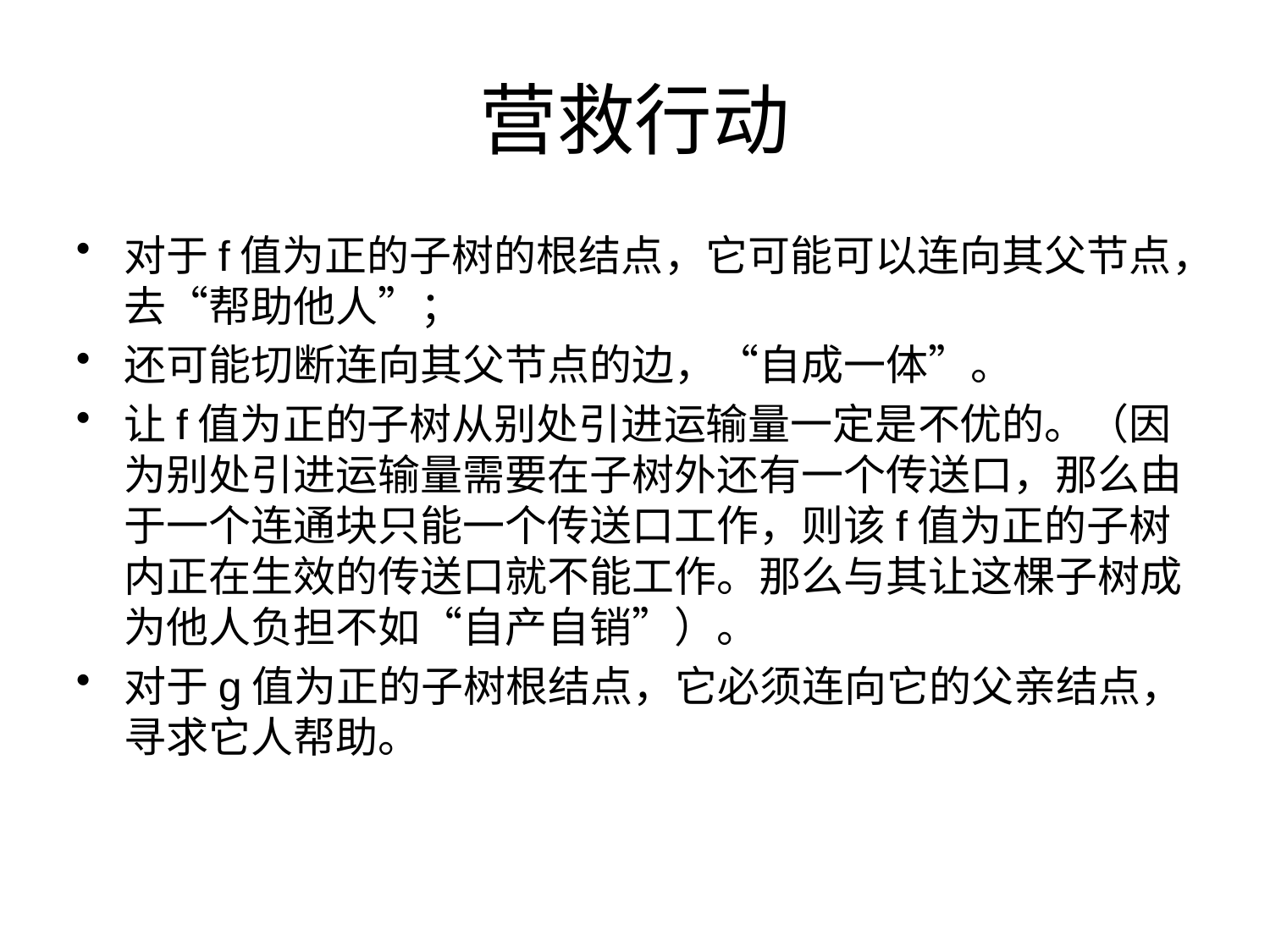

# 营救行动
对于f值为正的子树的根结点，它可能可以连向其父节点，去“帮助他人”；
还可能切断连向其父节点的边，“自成一体”。
让f值为正的子树从别处引进运输量一定是不优的。（因为别处引进运输量需要在子树外还有一个传送口，那么由于一个连通块只能一个传送口工作，则该f值为正的子树内正在生效的传送口就不能工作。那么与其让这棵子树成为他人负担不如“自产自销”）。
对于g值为正的子树根结点，它必须连向它的父亲结点，寻求它人帮助。